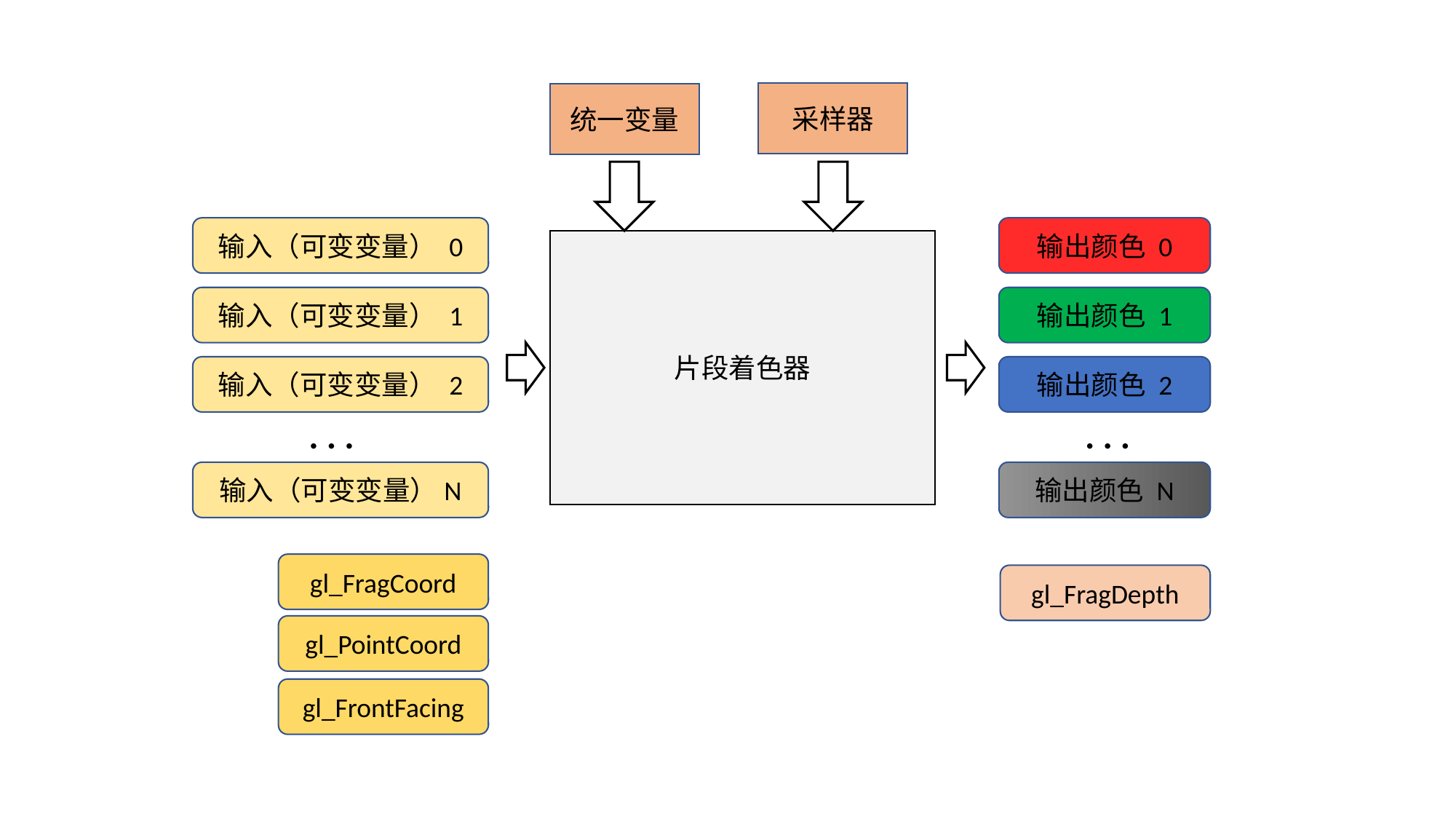

采样器
统一变量

输入（可变变量） 0
输入（可变变量） 1
输入（可变变量） 2
. . .
输入（可变变量）N
输出颜色 0
输出颜色 1
输出颜色 2
. . .
输出颜色 N
片段着色器

gl_FragCoord
gl_FragDepth
gl_PointCoord
gl_FrontFacing